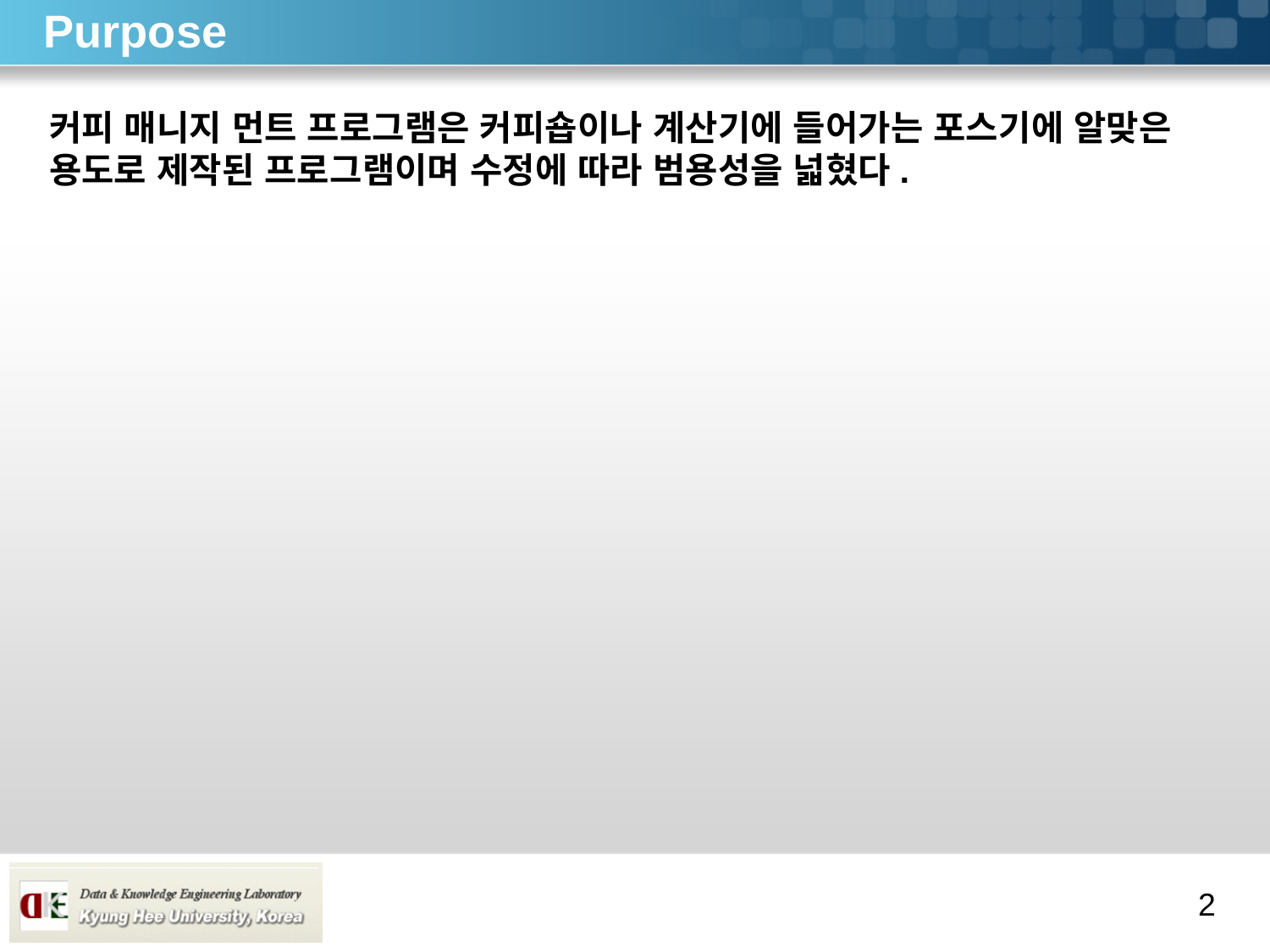

# Purpose
커피 매니지 먼트 프로그램은 커피숍이나 계산기에 들어가는 포스기에 알맞은 용도로 제작된 프로그램이며 수정에 따라 범용성을 넓혔다.